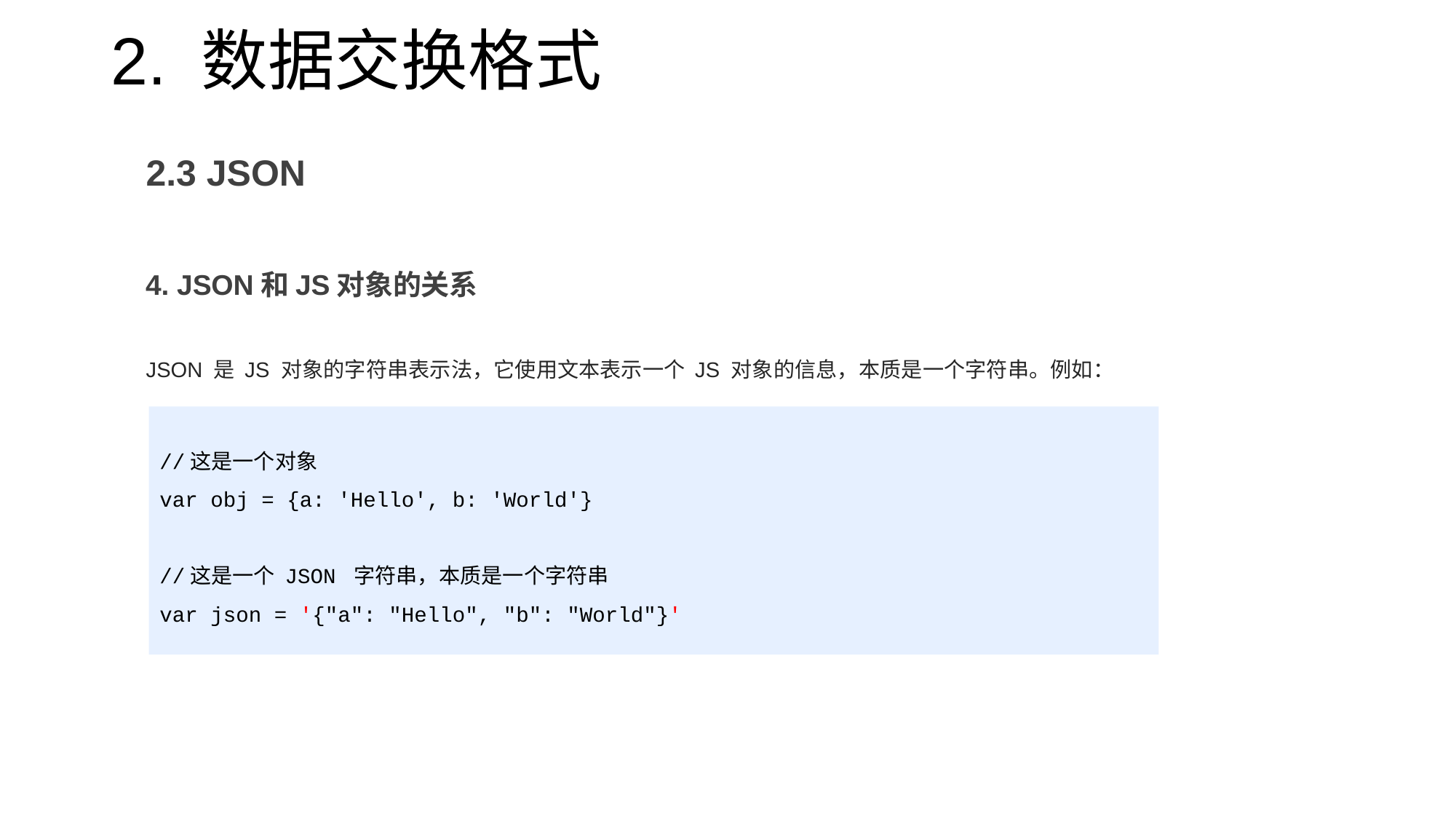

# 2. 数据交换格式
2.3 JSON
4. JSON和JS对象的关系
JSON 是 JS 对象的字符串表示法，它使用文本表示一个 JS 对象的信息，本质是一个字符串。例如：
//这是一个对象
var obj = {a: 'Hello', b: 'World'}

//这是一个 JSON 字符串，本质是一个字符串
var json = '{"a": "Hello", "b": "World"}'